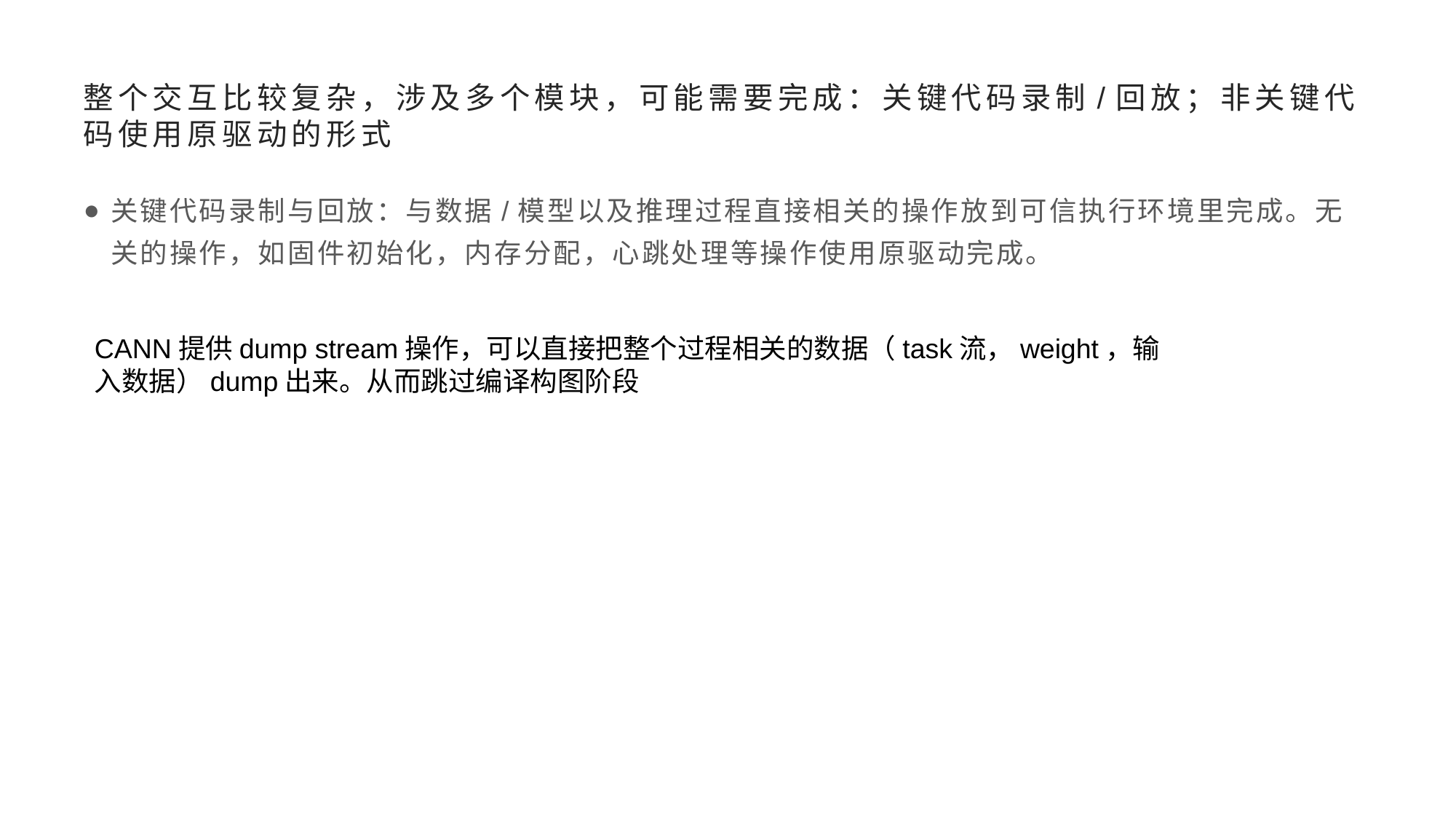

# 整个交互比较复杂，涉及多个模块，可能需要完成：关键代码录制/回放；非关键代码使用原驱动的形式
关键代码录制与回放：与数据/模型以及推理过程直接相关的操作放到可信执行环境里完成。无关的操作，如固件初始化，内存分配，心跳处理等操作使用原驱动完成。
CANN提供dump stream操作，可以直接把整个过程相关的数据（task流，weight，输入数据）dump出来。从而跳过编译构图阶段